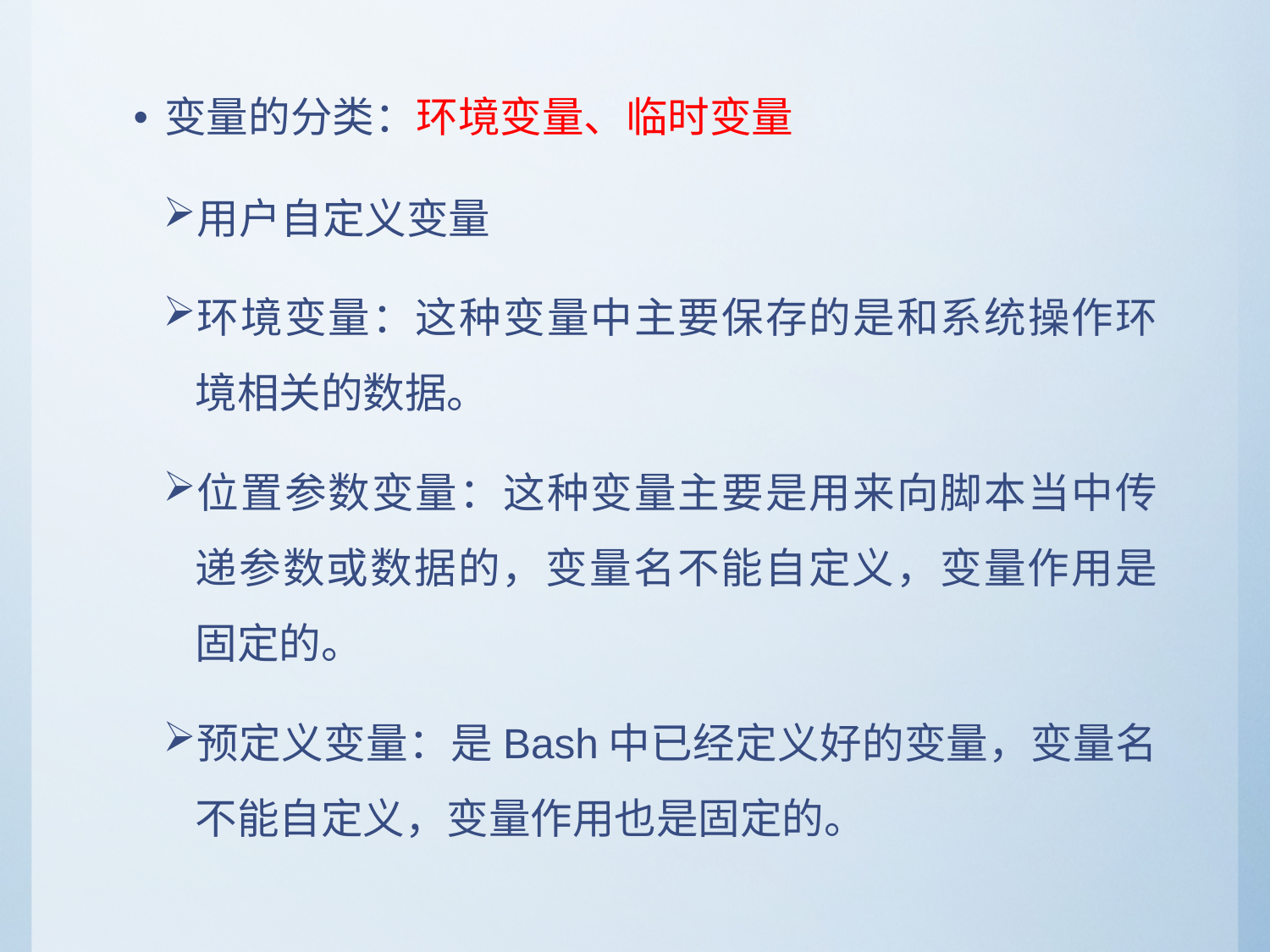

变量的分类：环境变量、临时变量
用户自定义变量
环境变量：这种变量中主要保存的是和系统操作环境相关的数据。
位置参数变量：这种变量主要是用来向脚本当中传递参数或数据的，变量名不能自定义，变量作用是固定的。
预定义变量：是Bash中已经定义好的变量，变量名不能自定义，变量作用也是固定的。